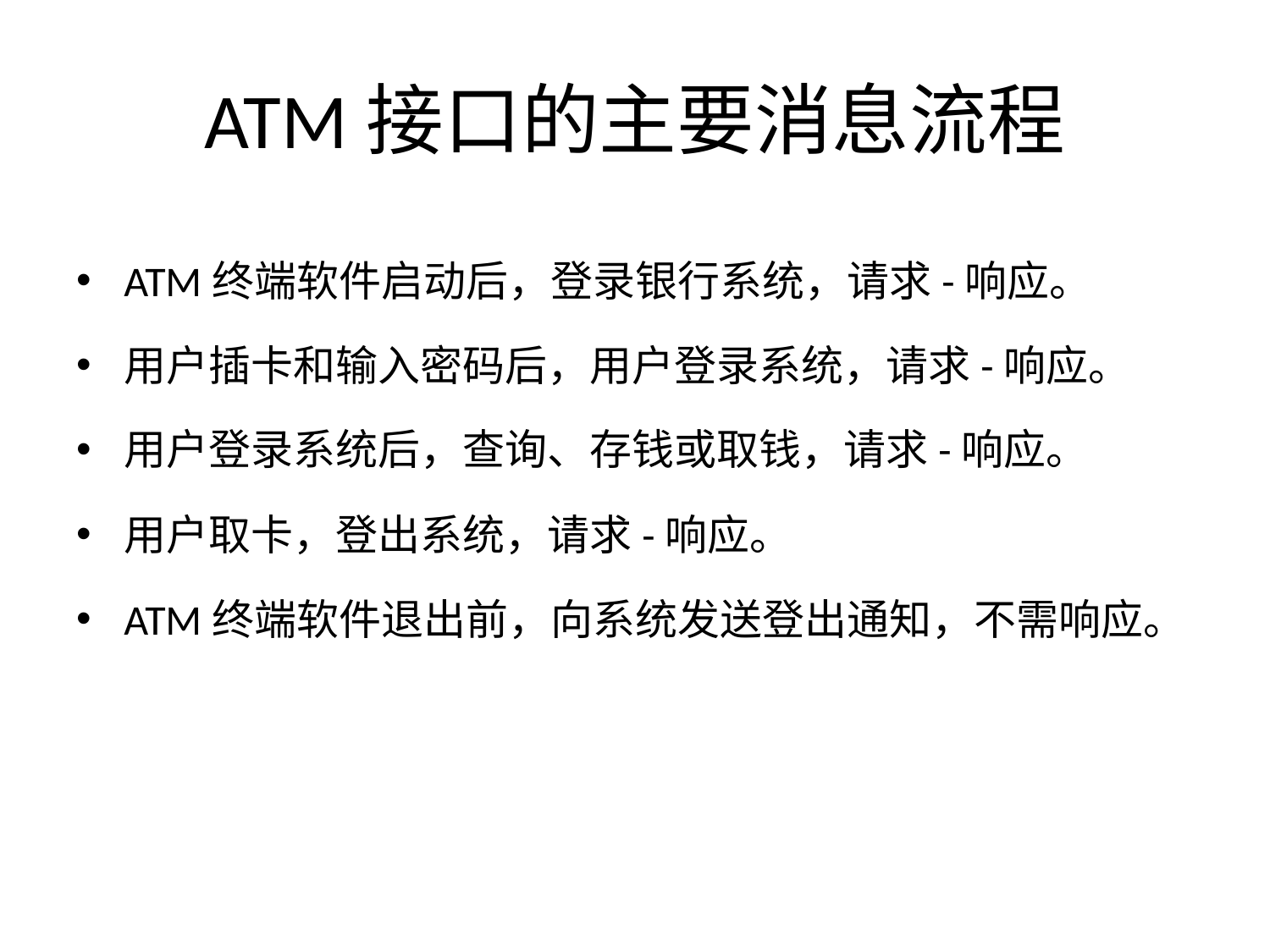

# ATM接口的主要消息流程
ATM终端软件启动后，登录银行系统，请求-响应。
用户插卡和输入密码后，用户登录系统，请求-响应。
用户登录系统后，查询、存钱或取钱，请求-响应。
用户取卡，登出系统，请求-响应。
ATM终端软件退出前，向系统发送登出通知，不需响应。